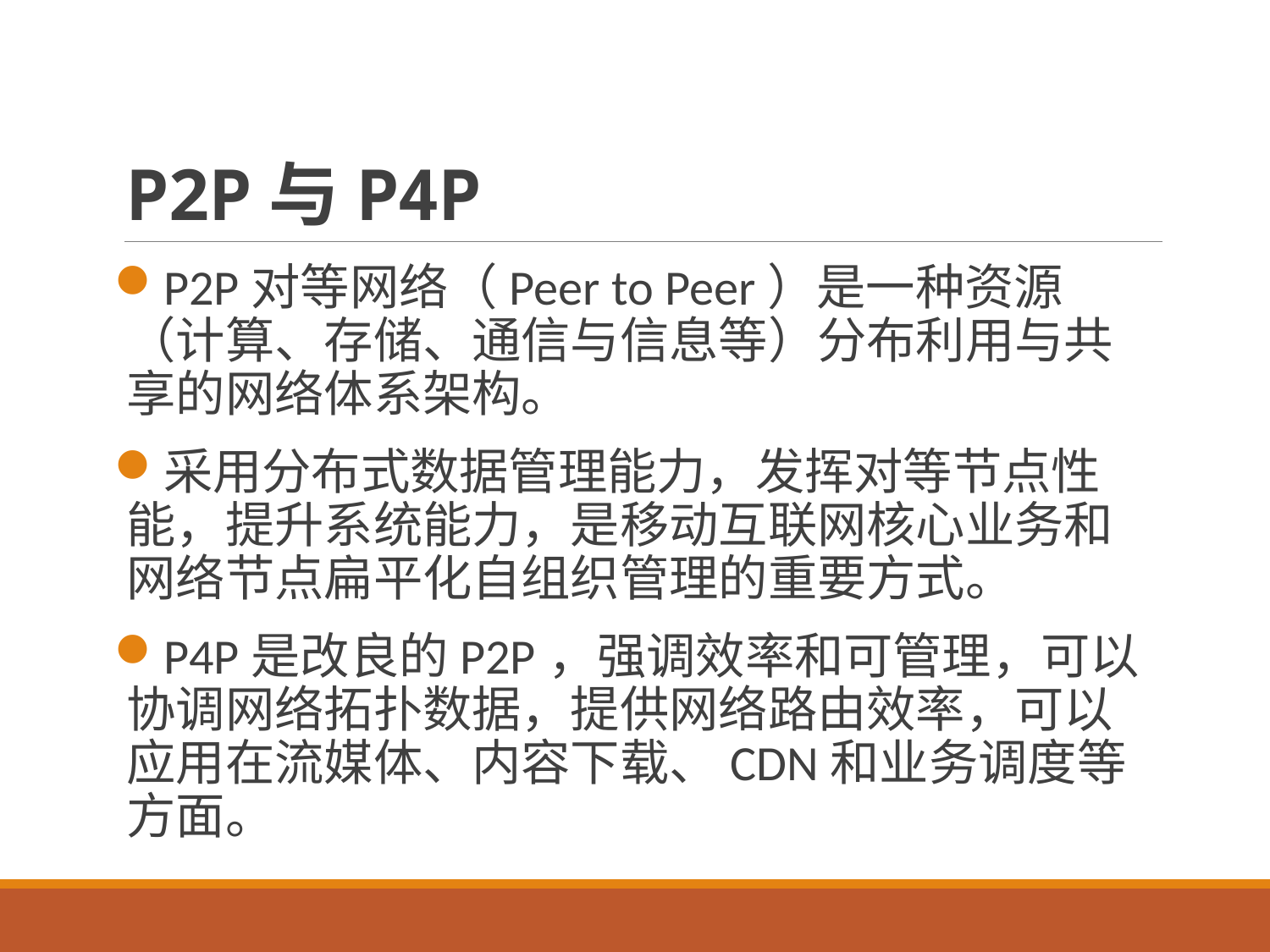

# P2P与P4P
P2P对等网络（Peer to Peer）是一种资源（计算、存储、通信与信息等）分布利用与共享的网络体系架构。
采用分布式数据管理能力，发挥对等节点性能，提升系统能力，是移动互联网核心业务和网络节点扁平化自组织管理的重要方式。
P4P是改良的P2P，强调效率和可管理，可以协调网络拓扑数据，提供网络路由效率，可以应用在流媒体、内容下载、CDN和业务调度等方面。